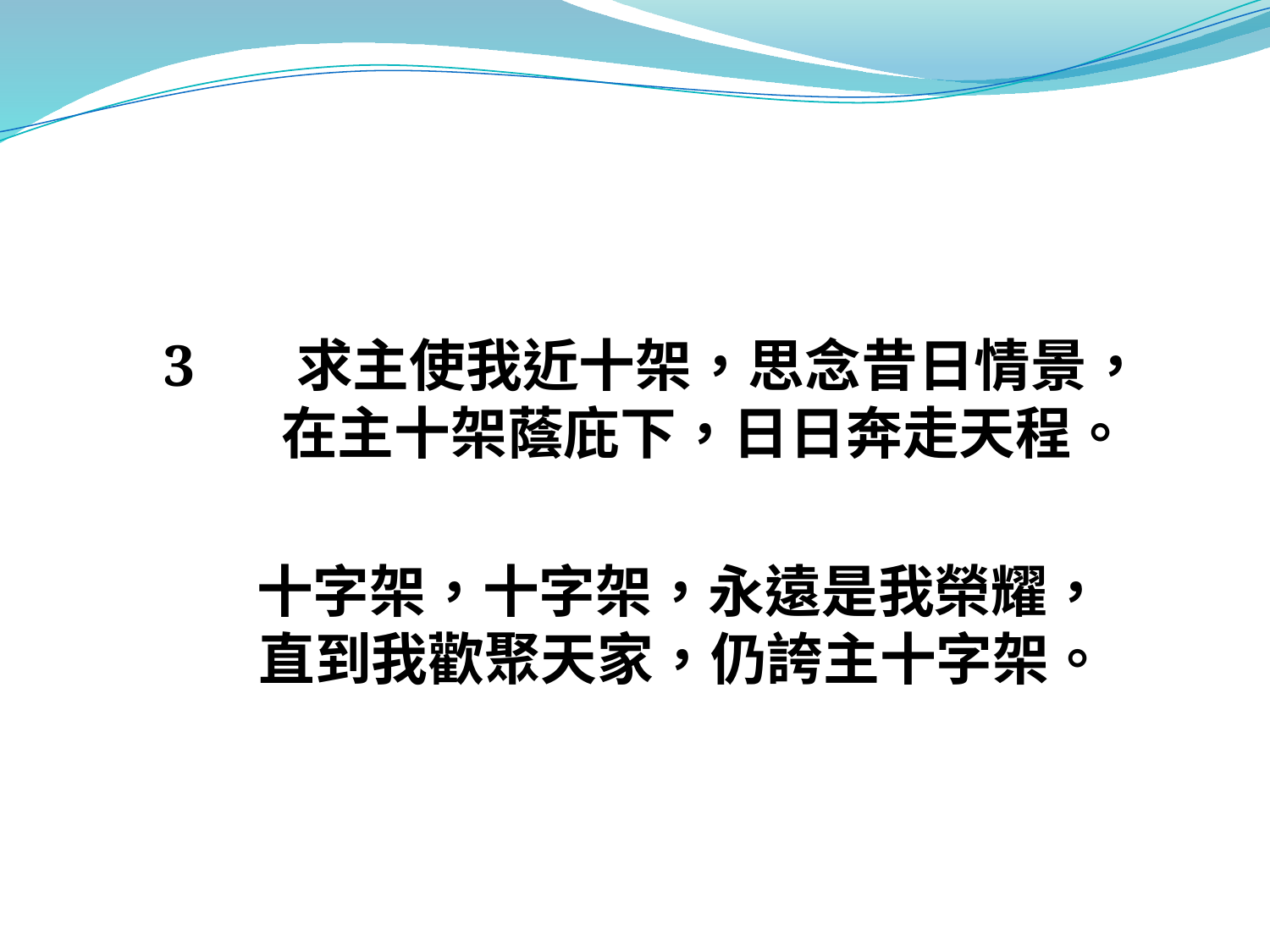

#
3      求主使我近十架，思念昔日情景，
        在主十架蔭庇下，日日奔走天程。

      十字架，十字架，永遠是我榮耀，
　直到我歡聚天家，仍誇主十字架。